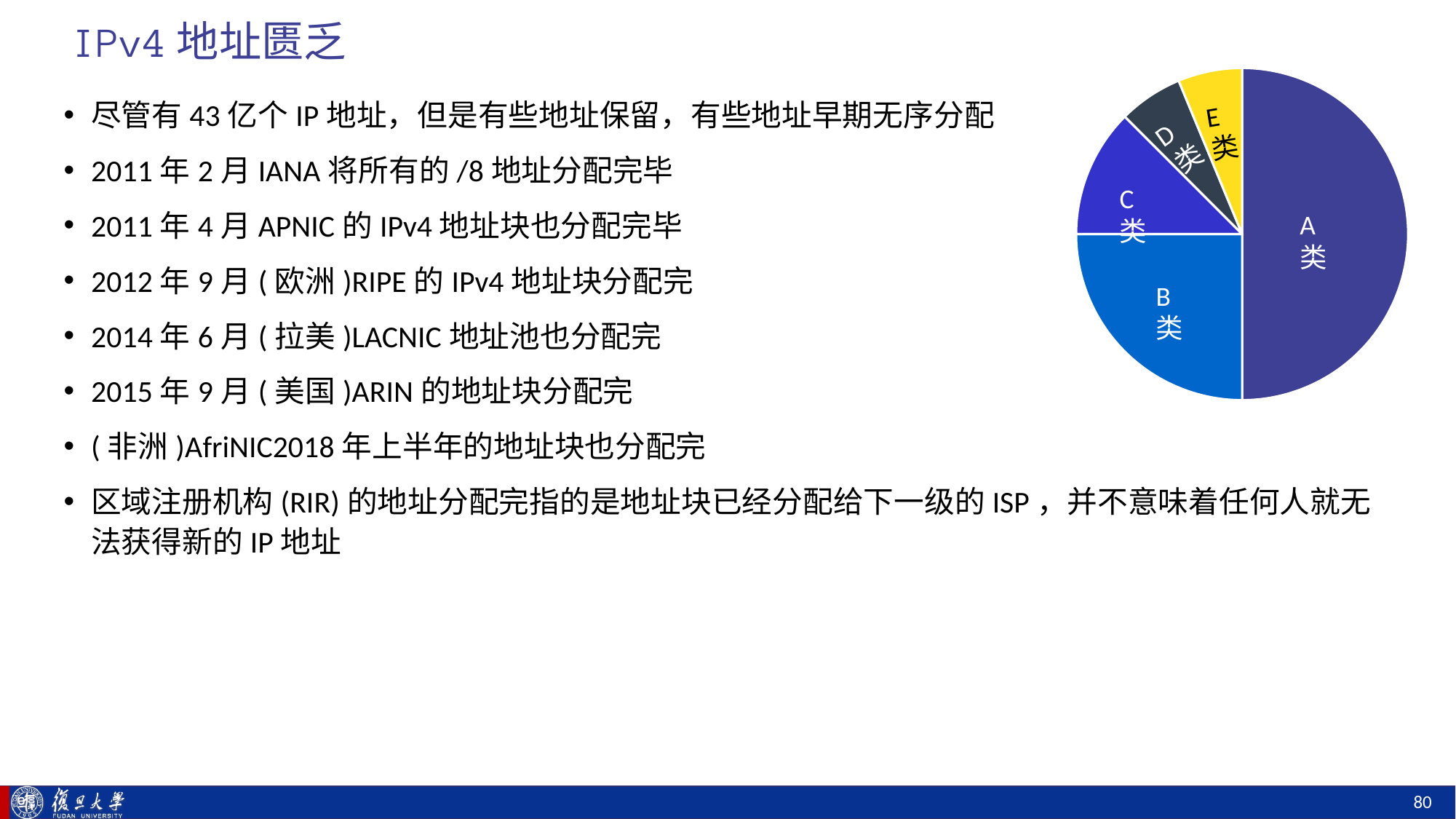

# IPv4地址匮乏

### Chart

| Category |  |
|---|---|
| A类 | 0.5 |
| B类 | 0.25 |
| C类 | 0.125 |
| D类 | 0.0625 |
| E类 | 0.0625 |
尽管有43亿个IP地址，但是有些地址保留，有些地址早期无序分配
2011年2月IANA将所有的/8地址分配完毕
2011年4月APNIC的IPv4地址块也分配完毕
2012年9月(欧洲)RIPE的IPv4地址块分配完
2014年6月(拉美)LACNIC地址池也分配完
2015年9月(美国)ARIN的地址块分配完
(非洲)AfriNIC2018年上半年的地址块也分配完
区域注册机构(RIR)的地址分配完指的是地址块已经分配给下一级的ISP，并不意味着任何人就无法获得新的IP地址

E类
D类
C类
A类
B类